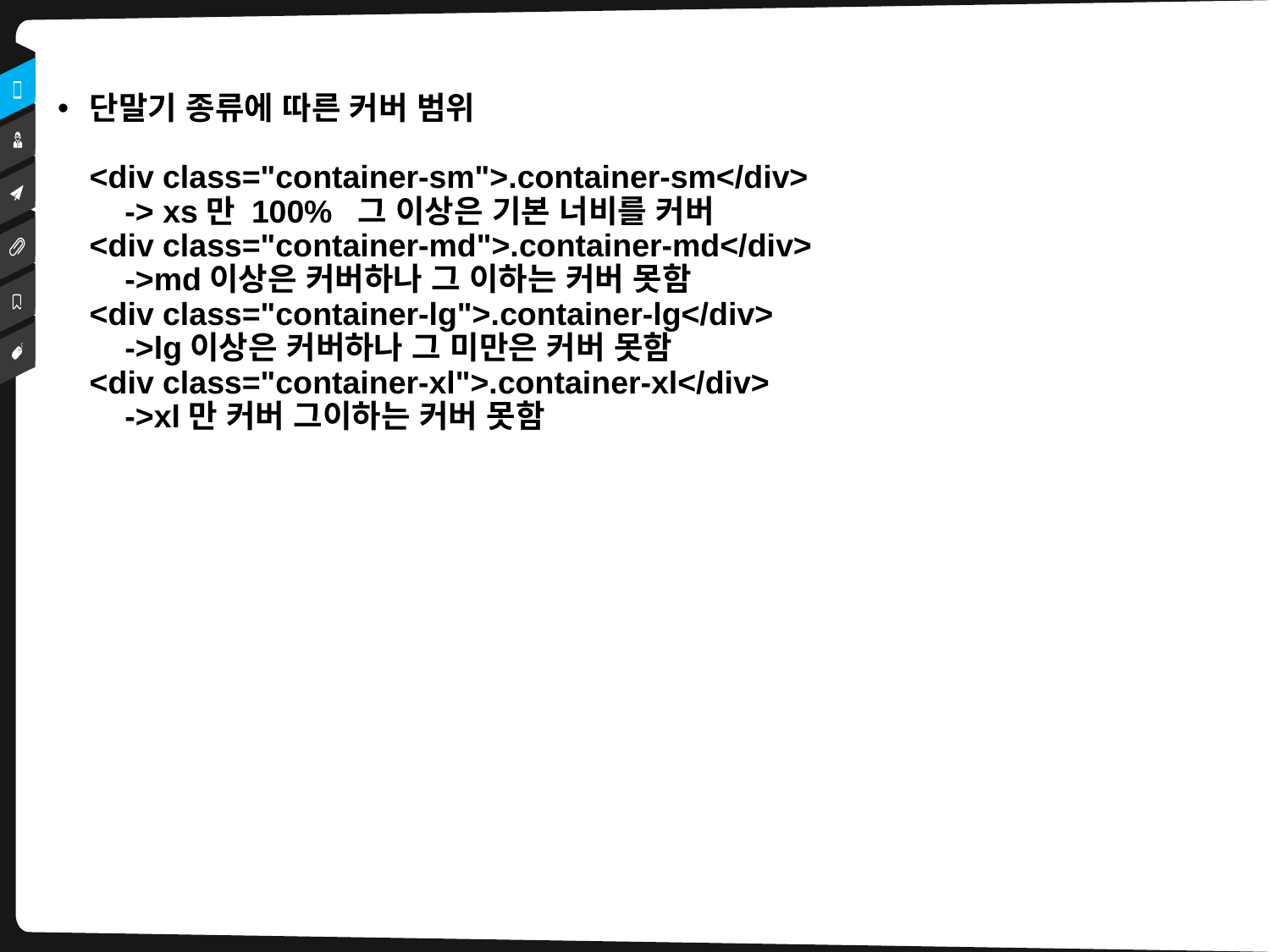

단말기 종류에 따른 커버 범위
<div class="container-sm">.container-sm</div>
    -> xs만 100%  그 이상은 기본 너비를 커버
<div class="container-md">.container-md</div>
    ->md이상은 커버하나 그 이하는 커버 못함
<div class="container-lg">.container-lg</div>
    ->lg이상은 커버하나 그 미만은 커버 못함
<div class="container-xl">.container-xl</div>
    ->xl만 커버 그이하는 커버 못함